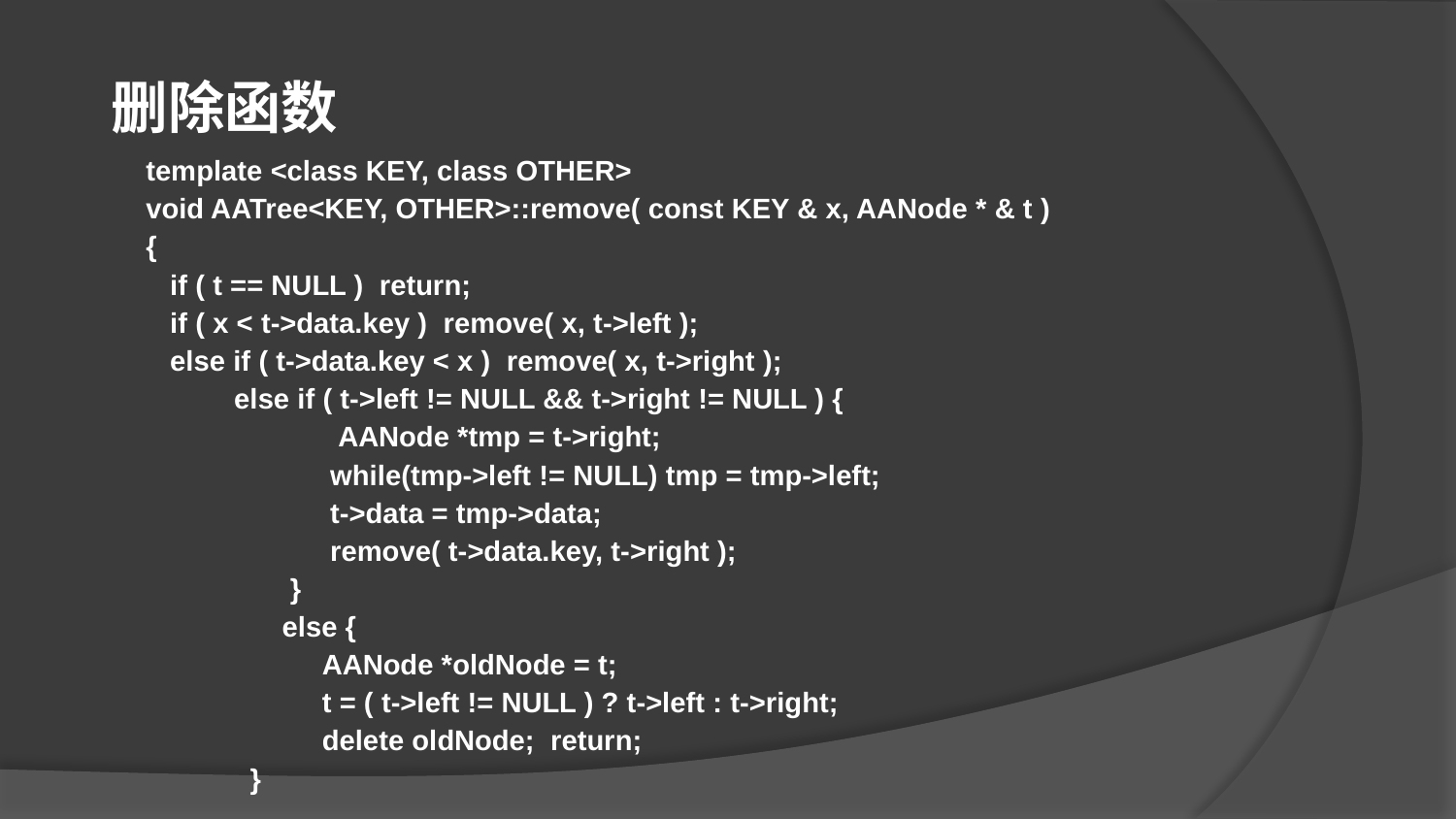

删除函数
template <class KEY, class OTHER>
void AATree<KEY, OTHER>::remove( const KEY & x, AANode * & t )
{
   if ( t == NULL )  return;
   if ( x < t->data.key )  remove( x, t->left );
   else if ( t->data.key < x )  remove( x, t->right );
           else if ( t->left != NULL && t->right != NULL ) {
                        AANode *tmp = t->right;
                       while(tmp->left != NULL) tmp = tmp->left;
                       t->data = tmp->data;
                       remove( t->data.key, t->right );
                  }
                 else {
                      AANode *oldNode = t;
                      t = ( t->left != NULL ) ? t->left : t->right;
                      delete oldNode;  return;
             }